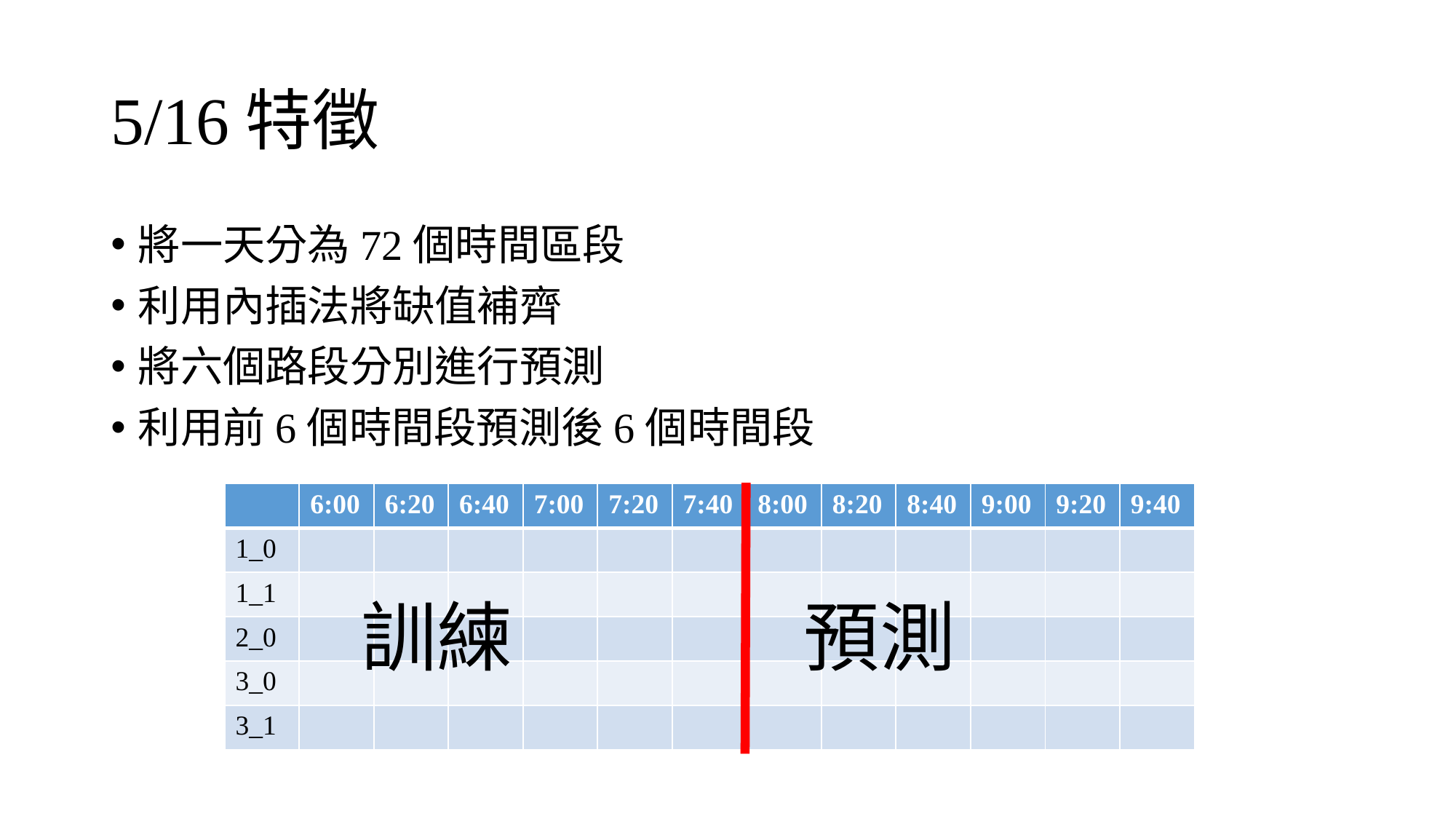

# 5/16特徵
將一天分為72個時間區段
利用內插法將缺值補齊
將六個路段分別進行預測
利用前6個時間段預測後6個時間段
|  | 6:00 | 6:20 | 6:40 | 7:00 | 7:20 | 7:40 | 8:00 | 8:20 | 8:40 | 9:00 | 9:20 | 9:40 |
| --- | --- | --- | --- | --- | --- | --- | --- | --- | --- | --- | --- | --- |
| 1\_0 |  |  |  |  |  |  |  |  |  |  |  |  |
| 1\_1 |  |  |  |  |  |  |  |  |  |  |  |  |
| 2\_0 |  |  |  |  |  |  |  |  |  |  |  |  |
| 3\_0 |  |  |  |  |  |  |  |  |  |  |  |  |
| 3\_1 |  |  |  |  |  |  |  |  |  |  |  |  |
訓練
預測